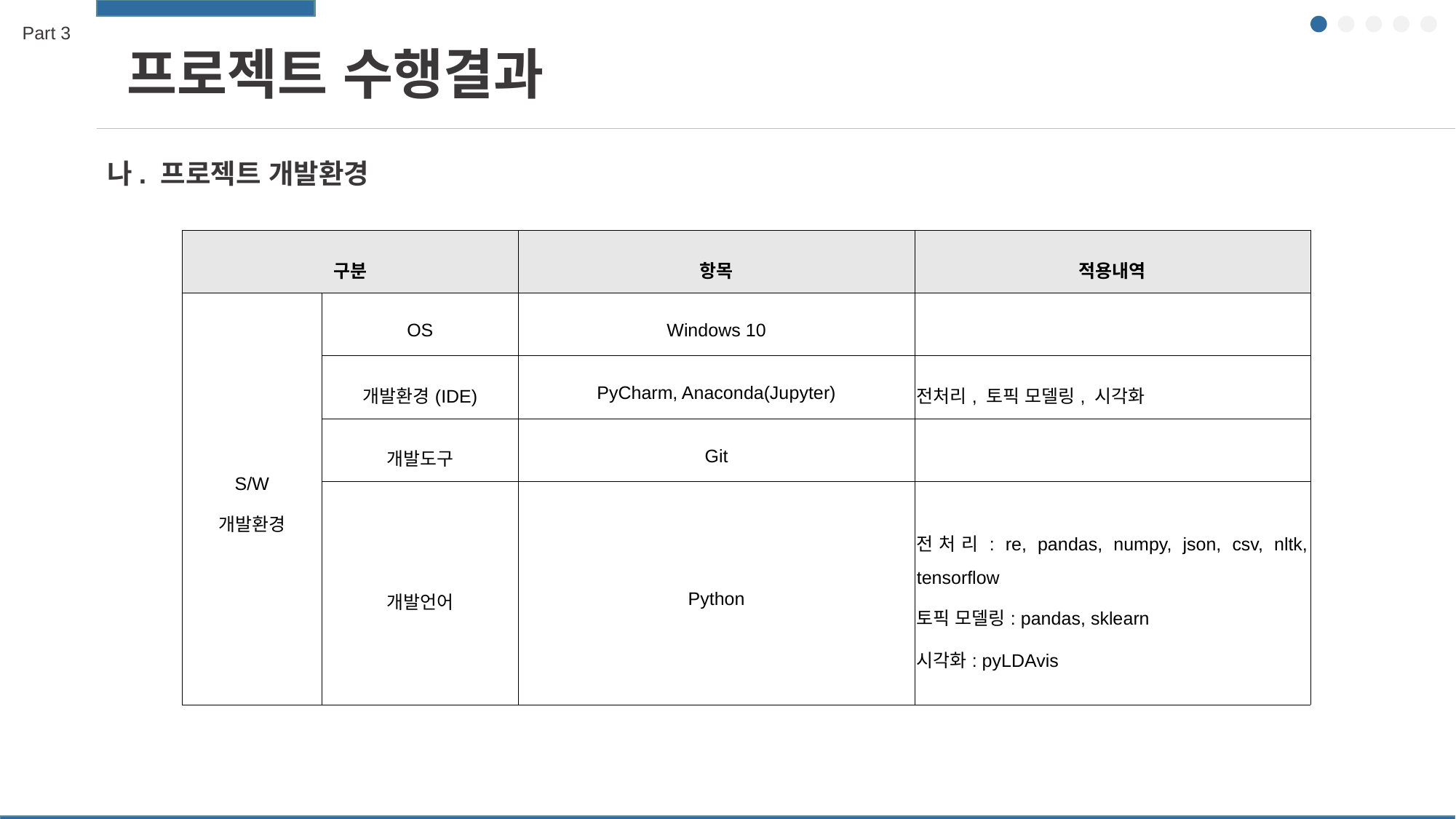

Part 3

프로젝트 수행결과
나. 프로젝트 개발환경
| 구분 |  | 항목 | 적용내역 |
| --- | --- | --- | --- |
| S/W 개발환경 | OS | Windows 10 |  |
|  | 개발환경(IDE) | PyCharm, Anaconda(Jupyter) | 전처리, 토픽 모델링, 시각화 |
|  | 개발도구 | Git |  |
|  | 개발언어 | Python | 전처리: re, pandas, numpy, json, csv, nltk, tensorflow 토픽 모델링: pandas, sklearn 시각화: pyLDAvis |